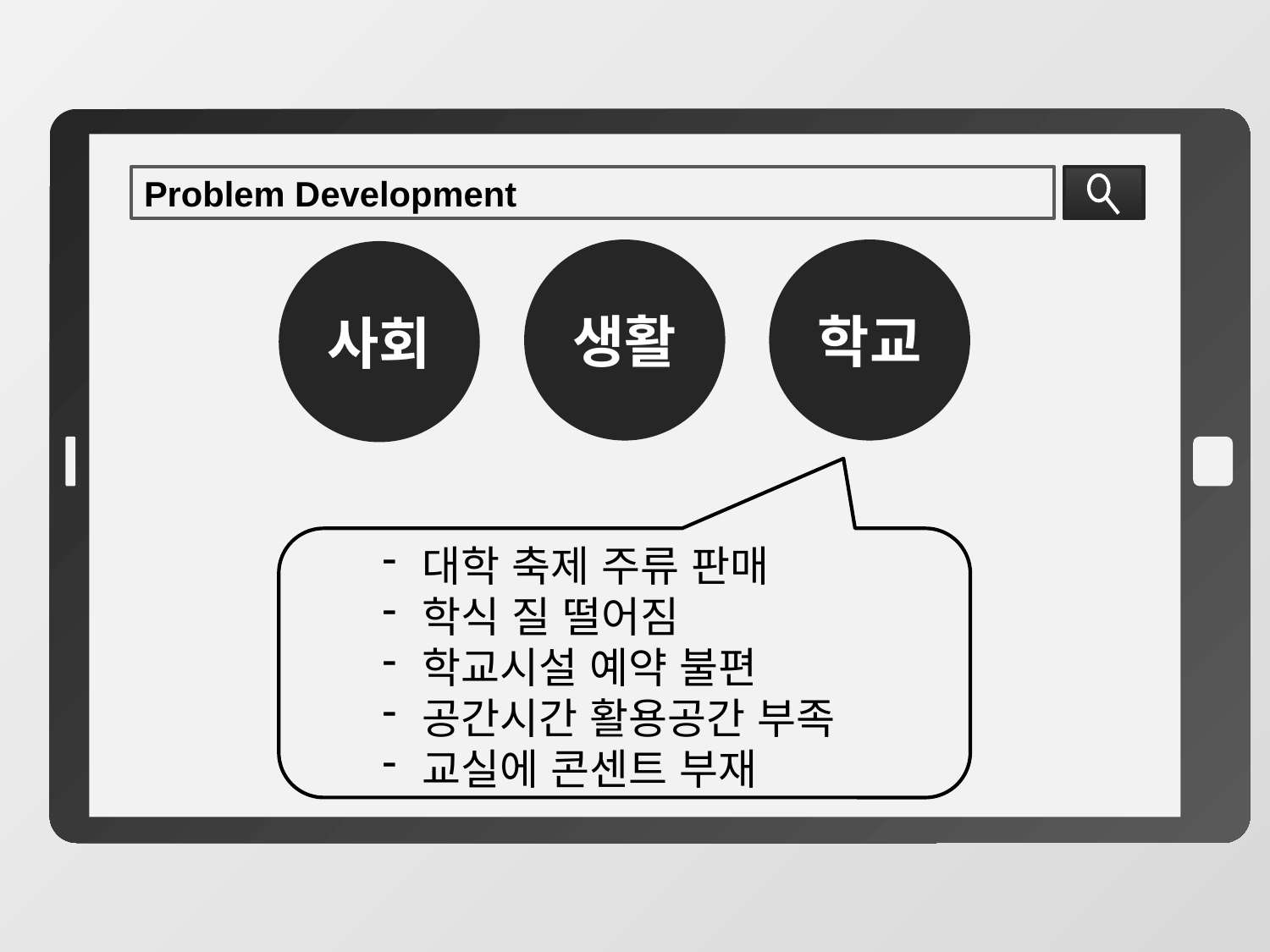

Problem Development

학교
생활
사회

대학 축제 주류 판매
학식 질 떨어짐
학교시설 예약 불편
공간시간 활용공간 부족
교실에 콘센트 부재